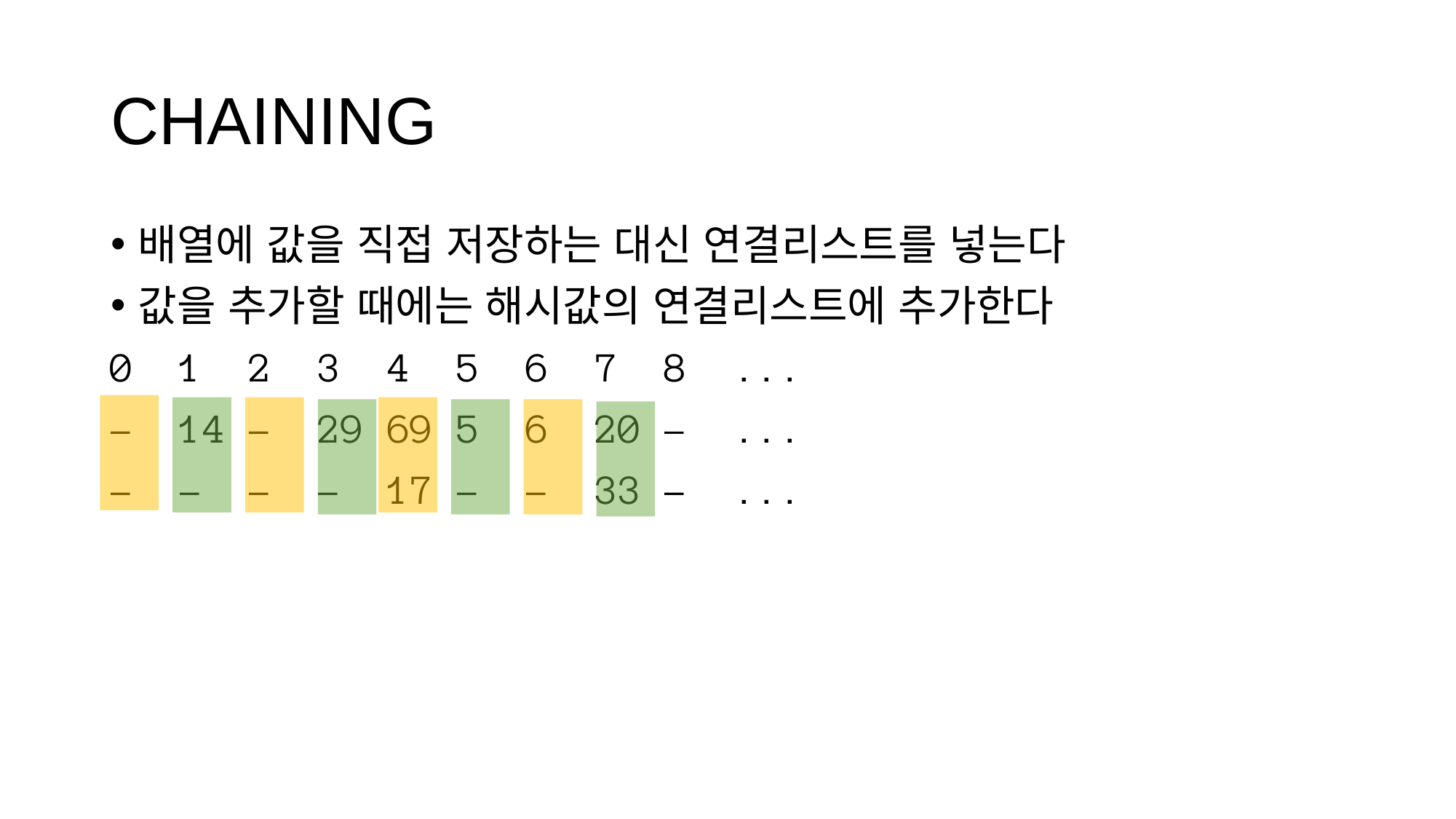

# CHAINING
배열에 값을 직접 저장하는 대신 연결리스트를 넣는다
값을 추가할 때에는 해시값의 연결리스트에 추가한다
0  1  2  3  4  5  6  7  8  ...
-  14 -  29 69 5  6  20 –  ...
-  -  -  -  17 -  -  33 -  ...